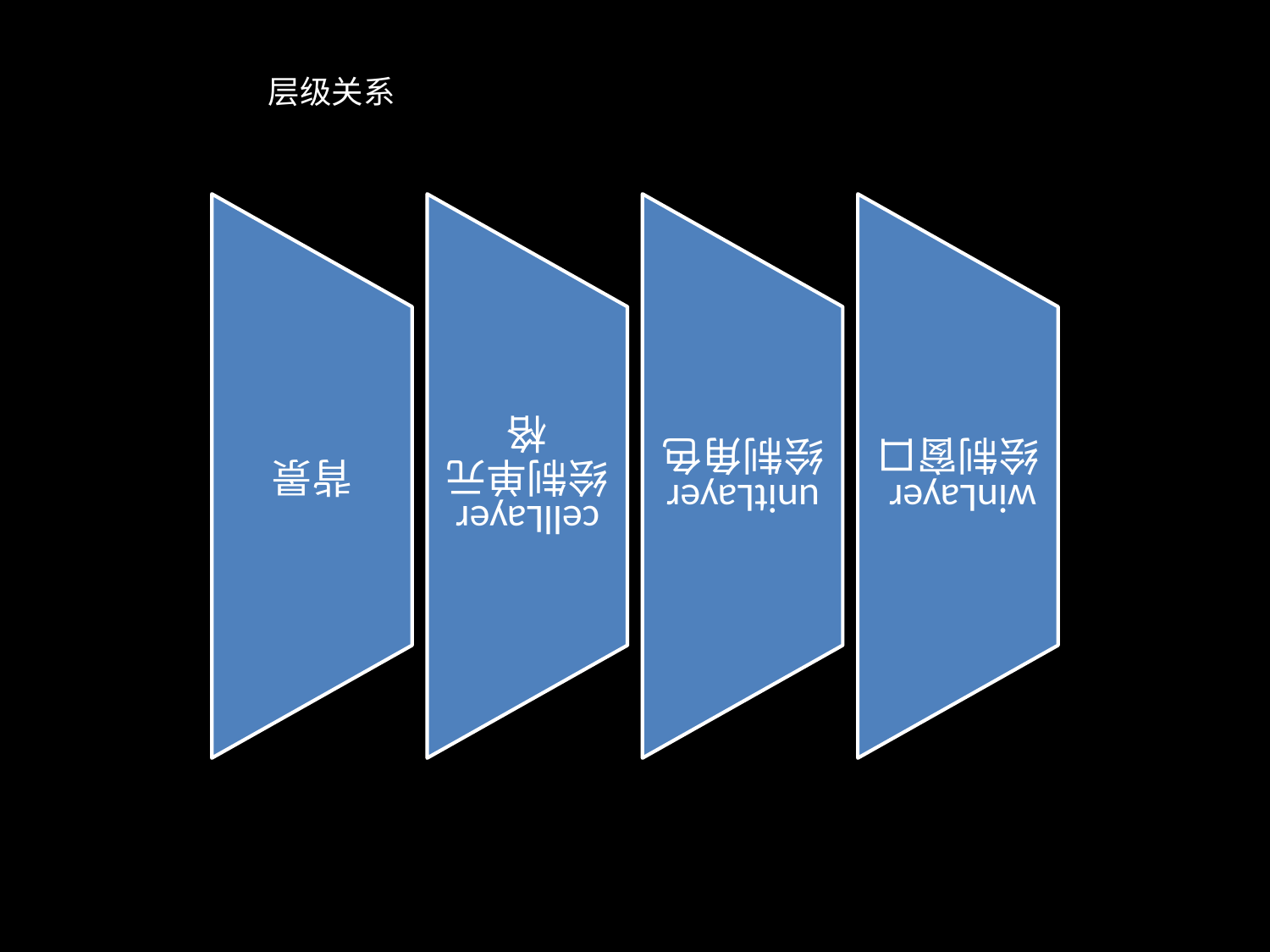

层级关系
背景
cellLayer 绘制单元格
unitLayer 绘制角色
winLayer  绘制窗口